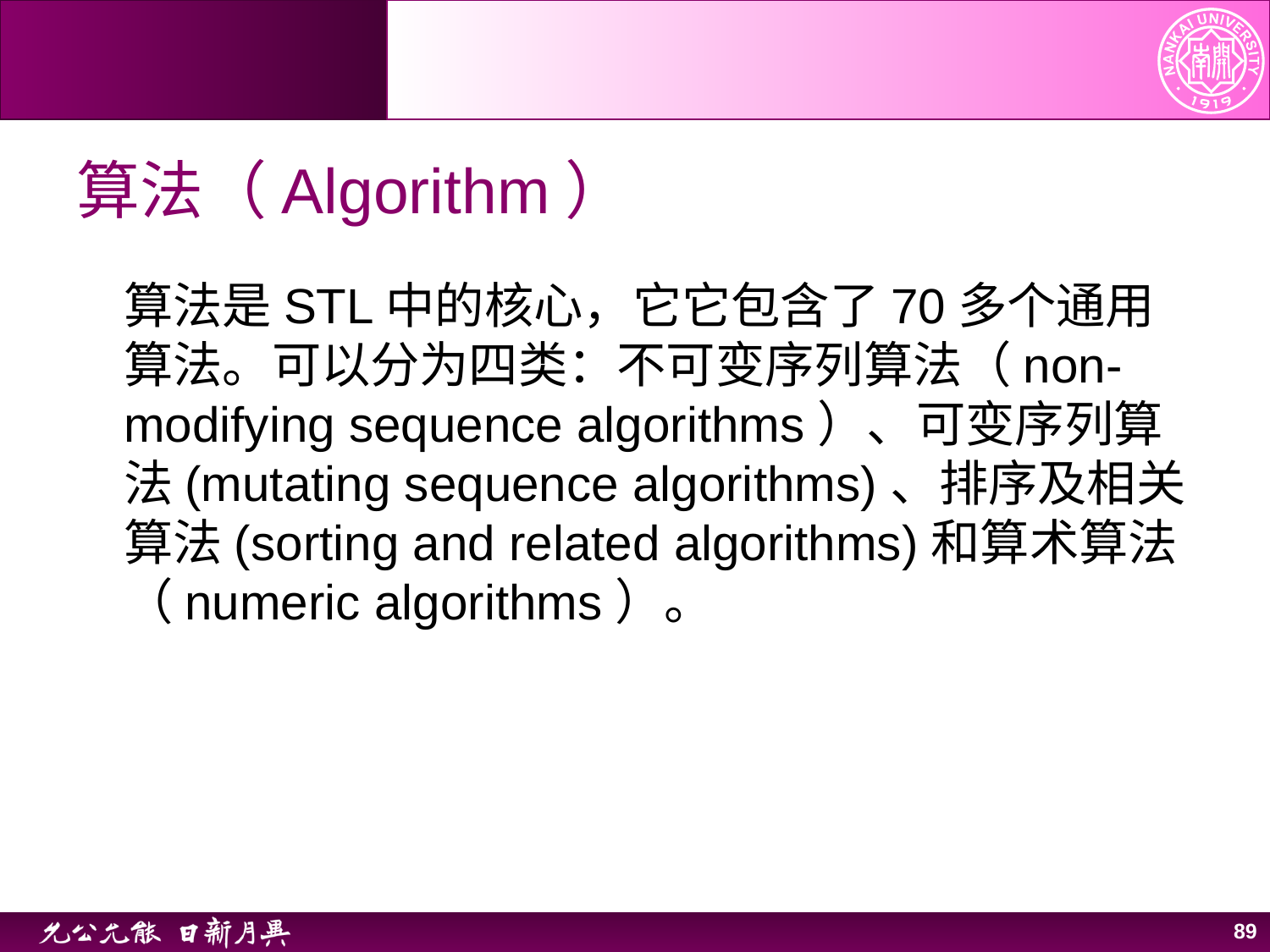

# 算法（Algorithm）
算法是STL中的核心，它它包含了70多个通用算法。可以分为四类：不可变序列算法（non-modifying sequence algorithms）、可变序列算法(mutating sequence algorithms)、排序及相关算法(sorting and related algorithms)和算术算法（numeric algorithms）。

89